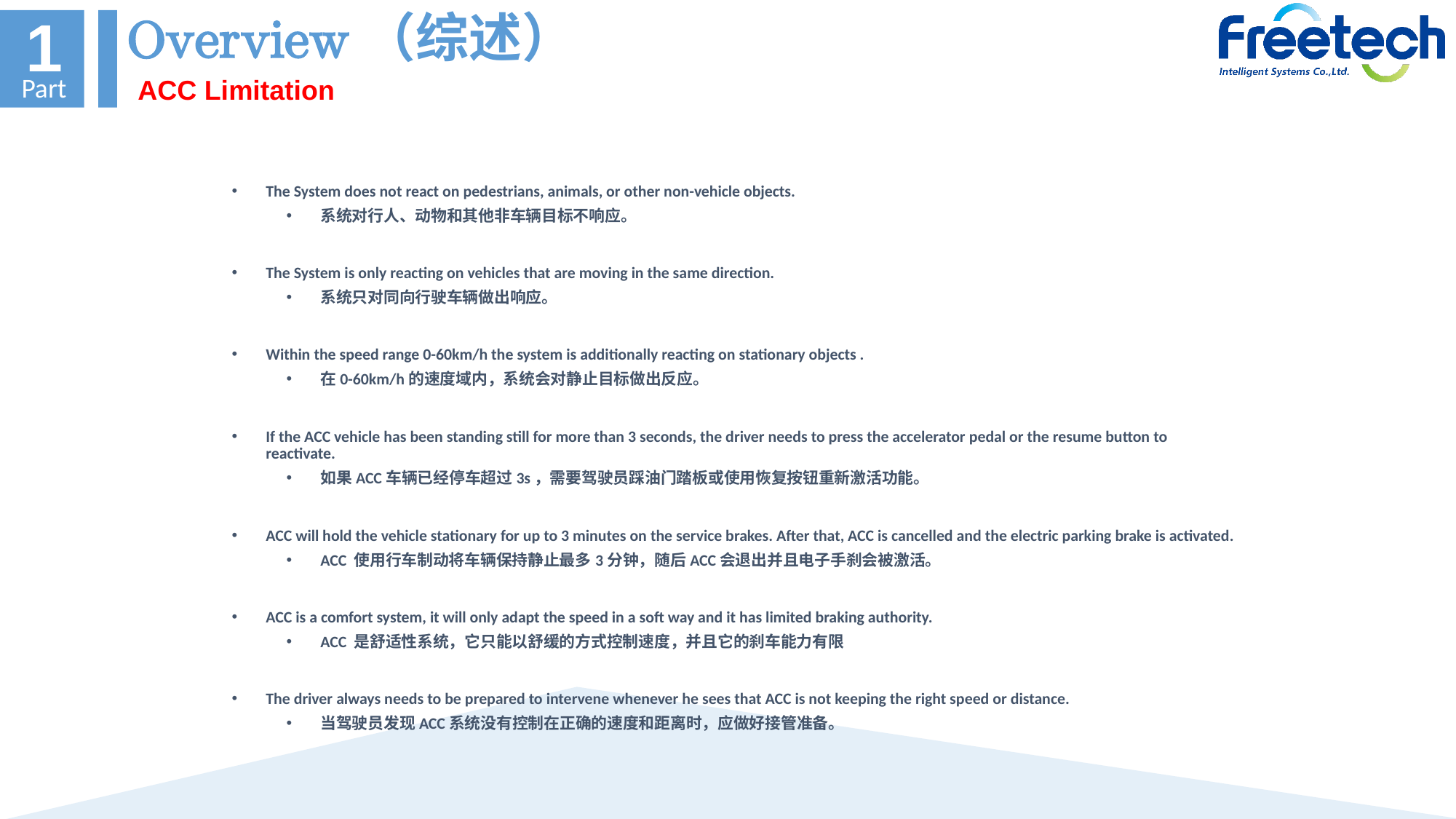

Overview（综述）
1
Part

ACC Limitation
The System does not react on pedestrians, animals, or other non-vehicle objects.
系统对行人、动物和其他非车辆目标不响应。

The System is only reacting on vehicles that are moving in the same direction.
系统只对同向行驶车辆做出响应。

Within the speed range 0-60km/h the system is additionally reacting on stationary objects .
在0-60km/h的速度域内，系统会对静止目标做出反应。

If the ACC vehicle has been standing still for more than 3 seconds, the driver needs to press the accelerator pedal or the resume button to reactivate.
如果ACC车辆已经停车超过3s，需要驾驶员踩油门踏板或使用恢复按钮重新激活功能。

ACC will hold the vehicle stationary for up to 3 minutes on the service brakes. After that, ACC is cancelled and the electric parking brake is activated.
ACC 使用行车制动将车辆保持静止最多3分钟，随后ACC会退出并且电子手刹会被激活。

ACC is a comfort system, it will only adapt the speed in a soft way and it has limited braking authority.
ACC 是舒适性系统，它只能以舒缓的方式控制速度，并且它的刹车能力有限

The driver always needs to be prepared to intervene whenever he sees that ACC is not keeping the right speed or distance.
当驾驶员发现ACC系统没有控制在正确的速度和距离时，应做好接管准备。